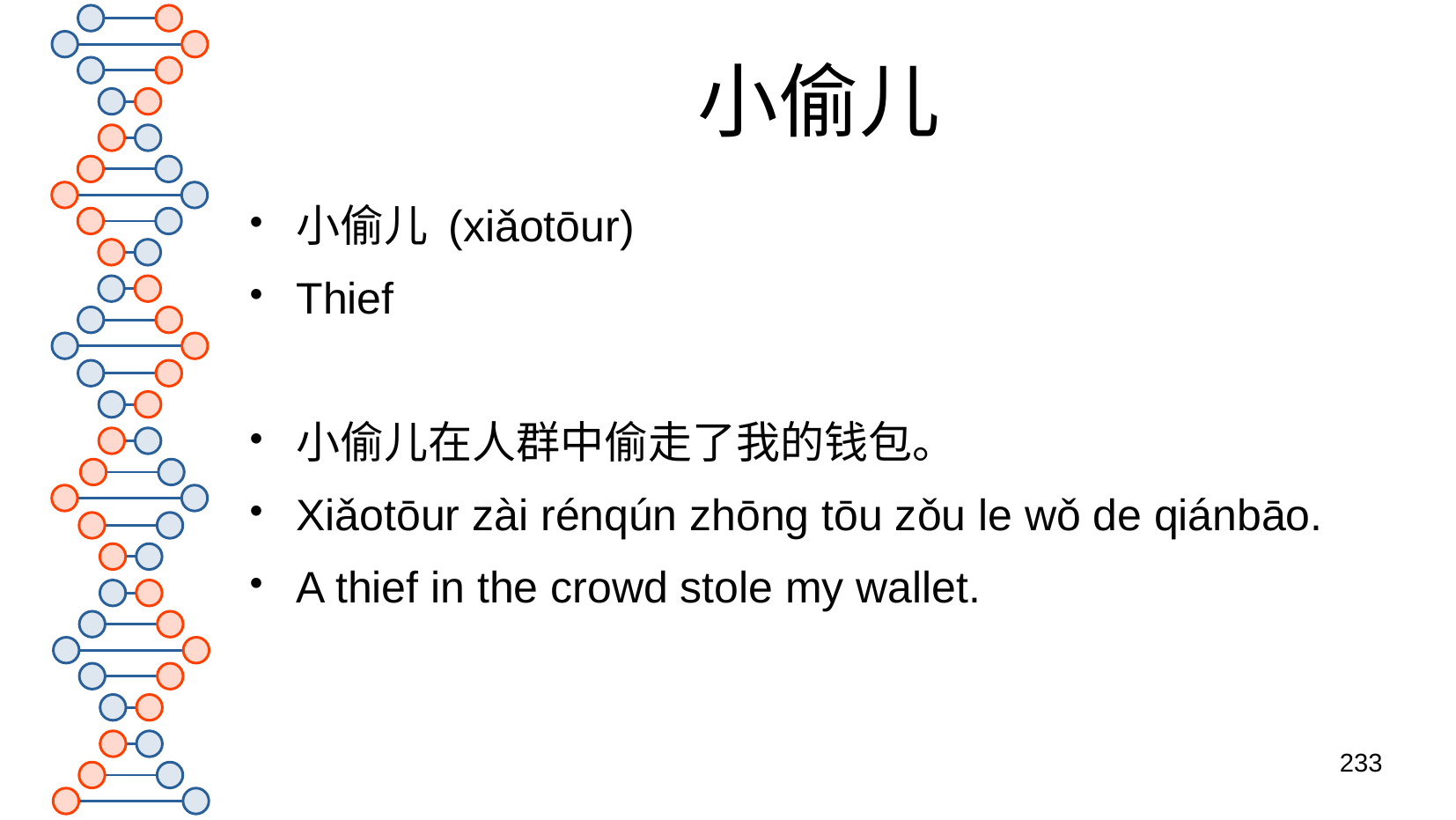

# 小偷儿
小偷儿 (xiǎotōur)
Thief

小偷儿在人群中偷走了我的钱包。
Xiǎotōur zài rénqún zhōng tōu zǒu le wǒ de qiánbāo.
A thief in the crowd stole my wallet.

233